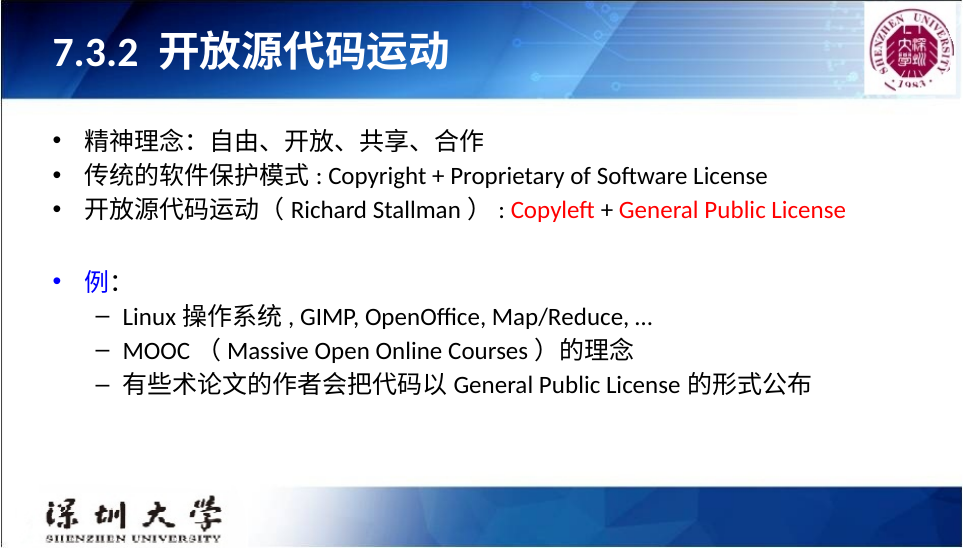

# 7.3.2 开放源代码运动
精神理念：自由、开放、共享、合作
传统的软件保护模式: Copyright + Proprietary of Software License
开放源代码运动（Richard Stallman）: Copyleft + General Public License

例：
Linux操作系统, GIMP, OpenOffice, Map/Reduce, …
MOOC（Massive Open Online Courses）的理念
有些术论文的作者会把代码以General Public License的形式公布
273